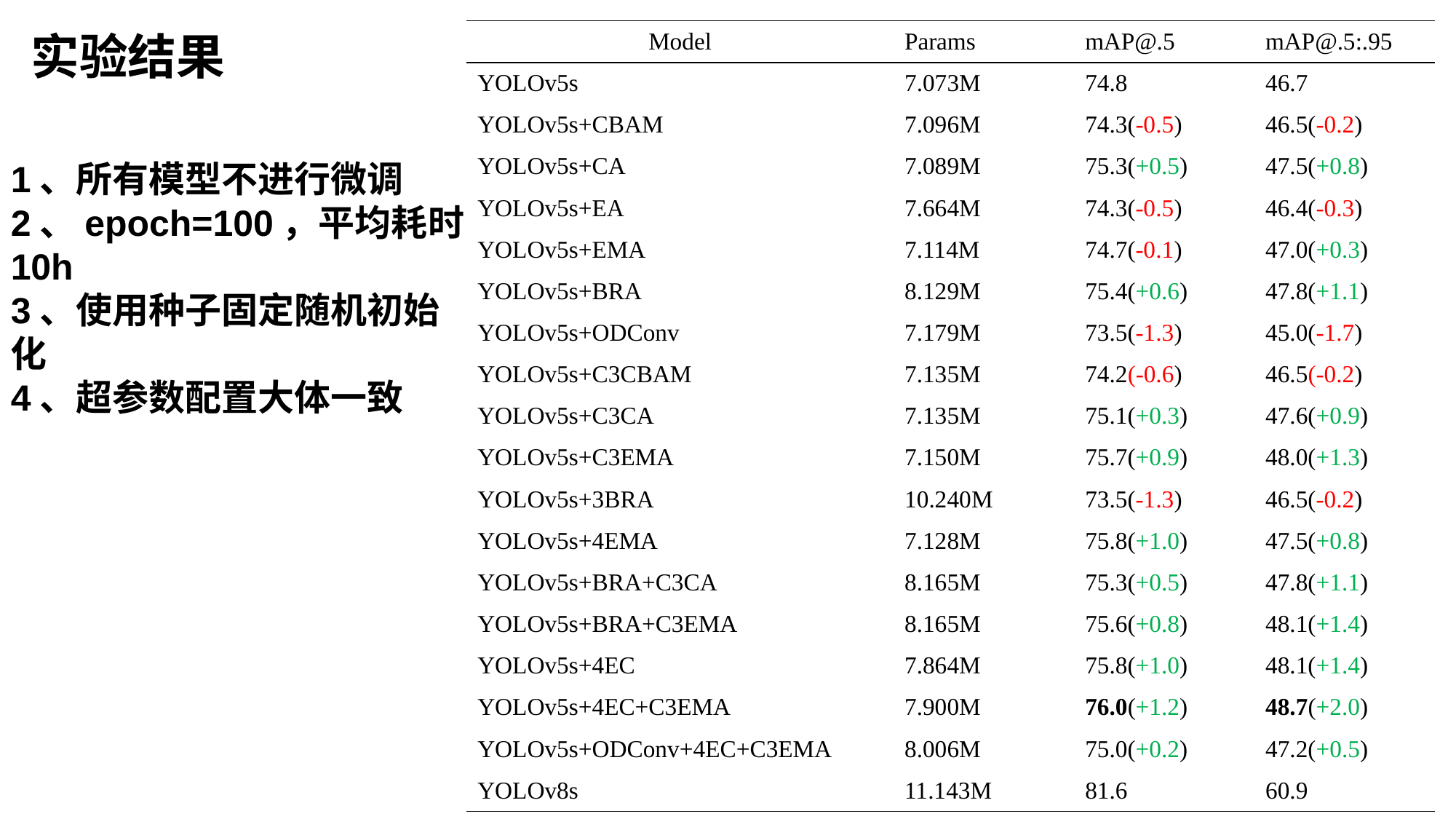

实验结果
| Model | Params | mAP@.5 | mAP@.5:.95 |
| --- | --- | --- | --- |
| YOLOv5s | 7.073M | 74.8 | 46.7 |
| YOLOv5s+CBAM | 7.096M | 74.3(-0.5) | 46.5(-0.2) |
| YOLOv5s+CA | 7.089M | 75.3(+0.5) | 47.5(+0.8) |
| YOLOv5s+EA | 7.664M | 74.3(-0.5) | 46.4(-0.3) |
| YOLOv5s+EMA | 7.114M | 74.7(-0.1) | 47.0(+0.3) |
| YOLOv5s+BRA | 8.129M | 75.4(+0.6) | 47.8(+1.1) |
| YOLOv5s+ODConv | 7.179M | 73.5(-1.3) | 45.0(-1.7) |
| YOLOv5s+C3CBAM | 7.135M | 74.2(-0.6) | 46.5(-0.2) |
| YOLOv5s+C3CA | 7.135M | 75.1(+0.3) | 47.6(+0.9) |
| YOLOv5s+C3EMA | 7.150M | 75.7(+0.9) | 48.0(+1.3) |
| YOLOv5s+3BRA | 10.240M | 73.5(-1.3) | 46.5(-0.2) |
| YOLOv5s+4EMA | 7.128M | 75.8(+1.0) | 47.5(+0.8) |
| YOLOv5s+BRA+C3CA | 8.165M | 75.3(+0.5) | 47.8(+1.1) |
| YOLOv5s+BRA+C3EMA | 8.165M | 75.6(+0.8) | 48.1(+1.4) |
| YOLOv5s+4EC | 7.864M | 75.8(+1.0) | 48.1(+1.4) |
| YOLOv5s+4EC+C3EMA | 7.900M | 76.0(+1.2) | 48.7(+2.0) |
| YOLOv5s+ODConv+4EC+C3EMA | 8.006M | 75.0(+0.2) | 47.2(+0.5) |
| YOLOv8s | 11.143M | 81.6 | 60.9 |
1、所有模型不进行微调
2、epoch=100，平均耗时10h
3、使用种子固定随机初始化
4、超参数配置大体一致